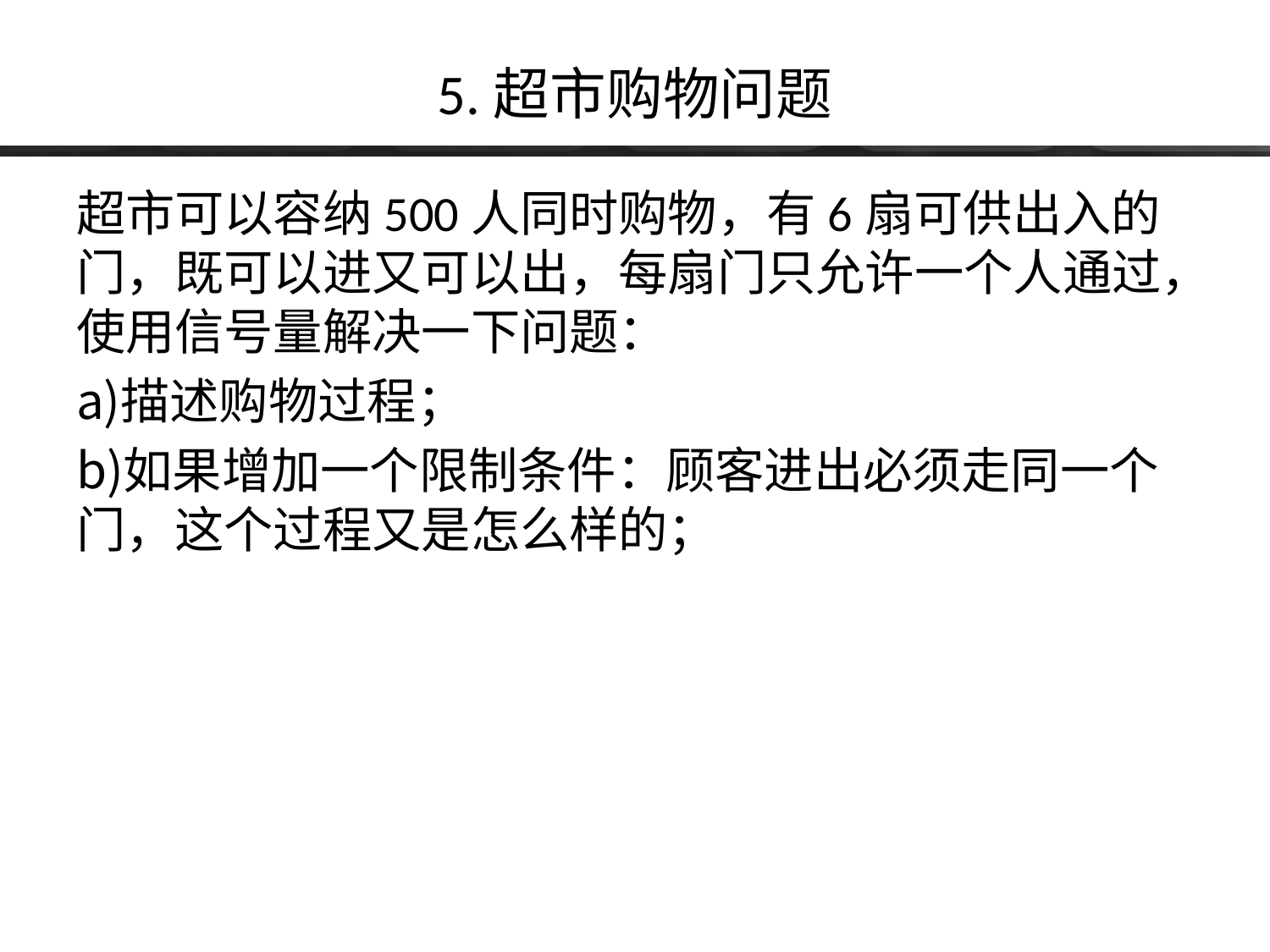

# 5.超市购物问题
超市可以容纳500人同时购物，有6扇可供出入的门，既可以进又可以出，每扇门只允许一个人通过，使用信号量解决一下问题：
描述购物过程；
如果增加一个限制条件：顾客进出必须走同一个门，这个过程又是怎么样的；